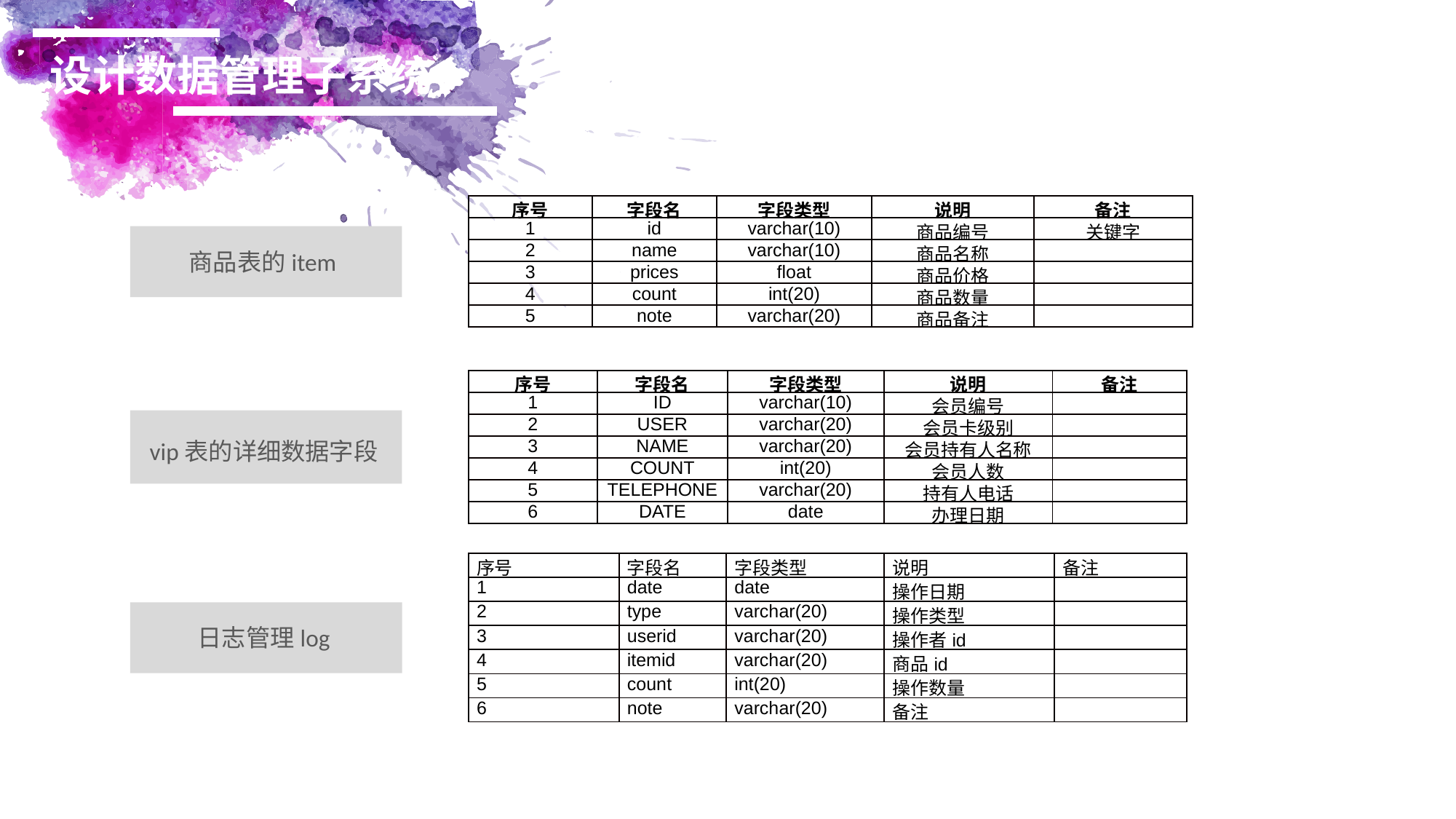

设计数据管理子系统
| 序号 | 字段名 | 字段类型 | 说明 | 备注 |
| --- | --- | --- | --- | --- |
| 1 | id | varchar(10) | 商品编号 | 关键字 |
| 2 | name | varchar(10) | 商品名称 |  |
| 3 | prices | float | 商品价格 |  |
| 4 | count | int(20) | 商品数量 |  |
| 5 | note | varchar(20) | 商品备注 |  |

商品表的item
| 序号 | 字段名 | 字段类型 | 说明 | 备注 |
| --- | --- | --- | --- | --- |
| 1 | ID | varchar(10) | 会员编号 |  |
| 2 | USER | varchar(20) | 会员卡级别 |  |
| 3 | NAME | varchar(20) | 会员持有人名称 |  |
| 4 | COUNT | int(20) | 会员人数 |  |
| 5 | TELEPHONE | varchar(20) | 持有人电话 |  |
| 6 | DATE | date | 办理日期 |  |

vip表的详细数据字段
| 序号 | 字段名 | 字段类型 | 说明 | 备注 |
| --- | --- | --- | --- | --- |
| 1 | date | date | 操作日期 |  |
| 2 | type | varchar(20) | 操作类型 |  |
| 3 | userid | varchar(20) | 操作者id |  |
| 4 | itemid | varchar(20) | 商品id |  |
| 5 | count | int(20) | 操作数量 |  |
| 6 | note | varchar(20) | 备注 |  |

日志管理log